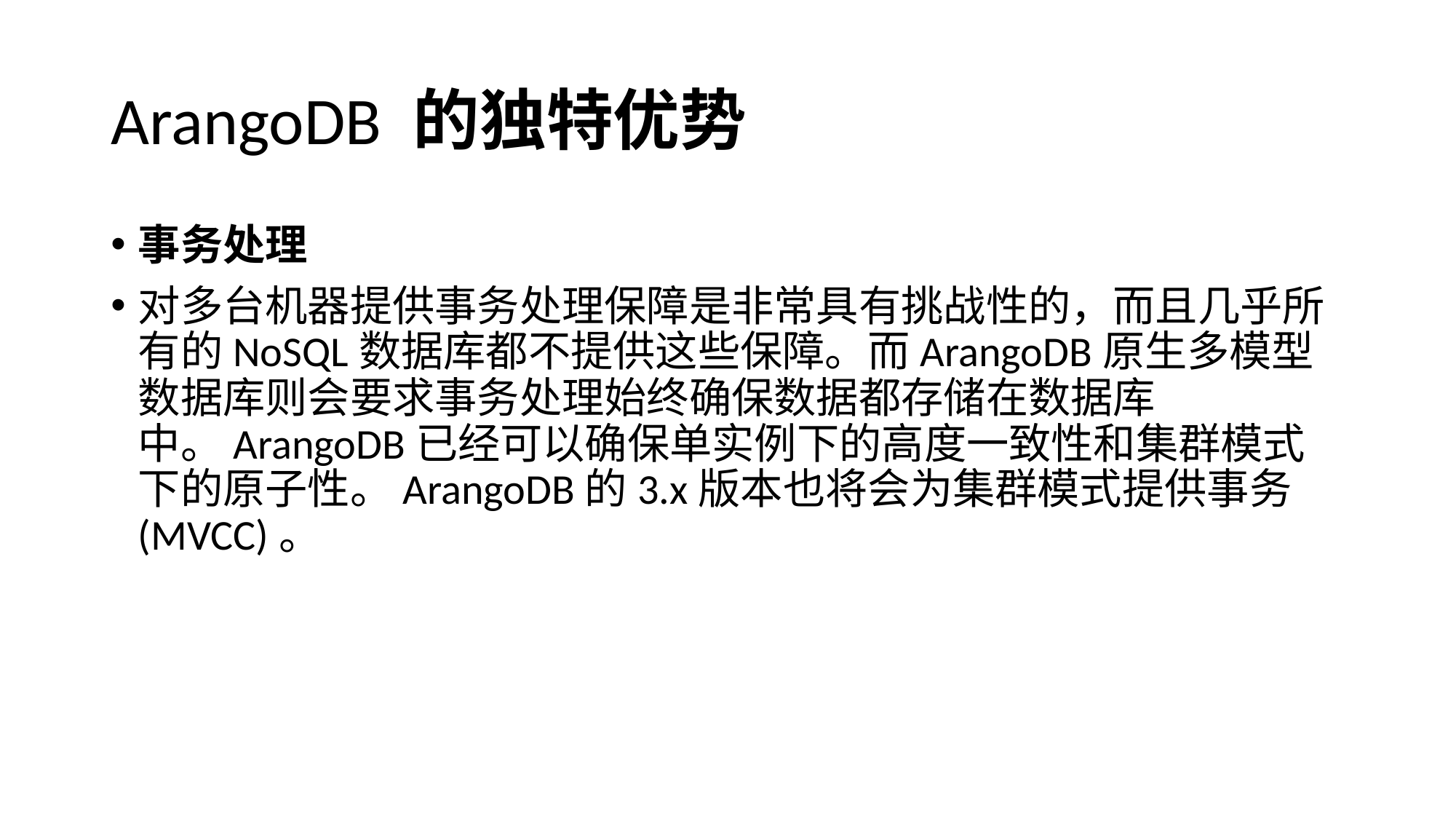

# ArangoDB 的独特优势
事务处理
对多台机器提供事务处理保障是非常具有挑战性的，而且几乎所有的NoSQL数据库都不提供这些保障。而ArangoDB原生多模型数据库则会要求事务处理始终确保数据都存储在数据库中。ArangoDB已经可以确保单实例下的高度一致性和集群模式下的原子性。ArangoDB的3.x版本也将会为集群模式提供事务 (MVCC)。